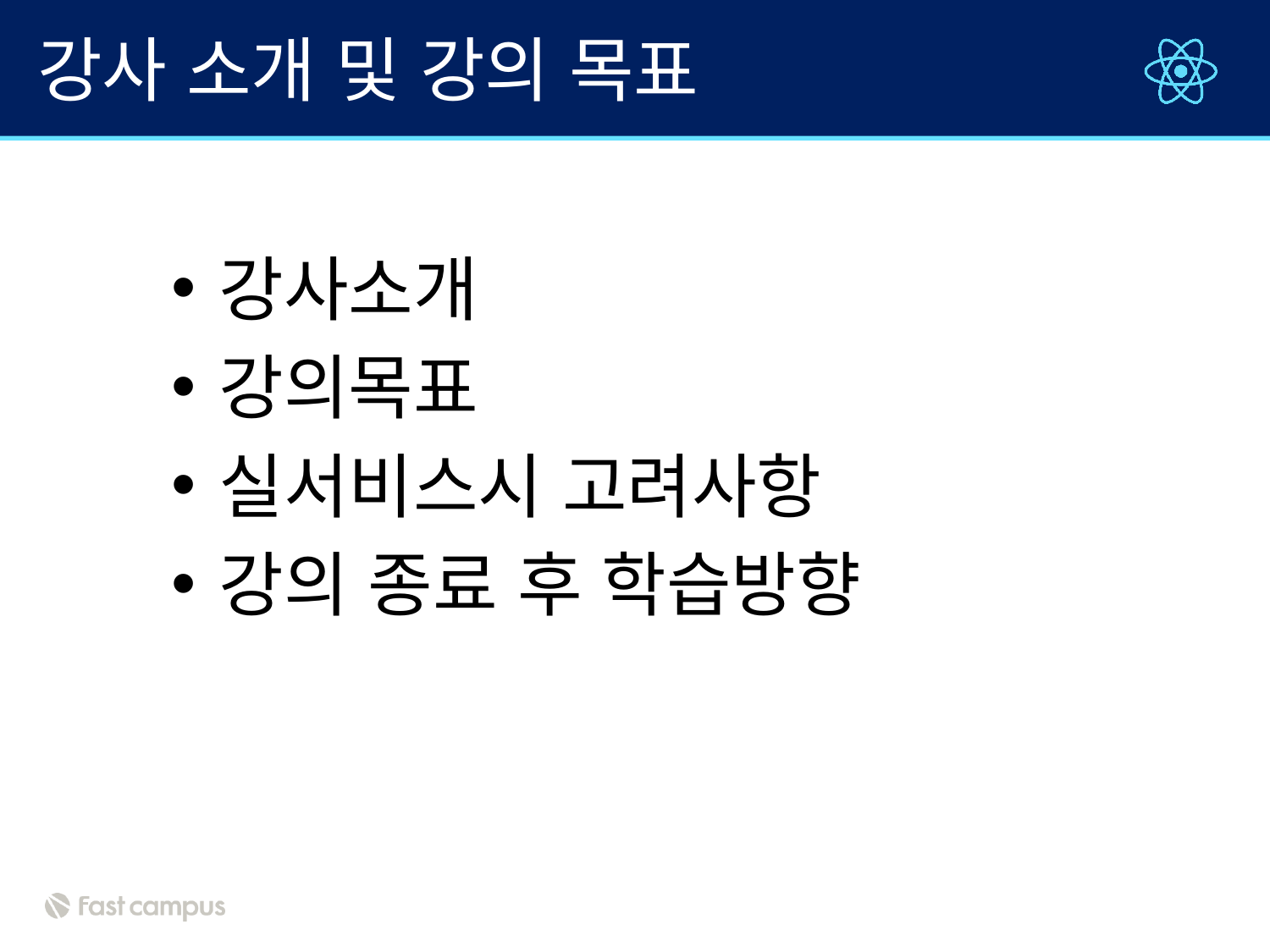

# 강사 소개 및 강의 목표
강사소개
강의목표
실서비스시 고려사항
강의 종료 후 학습방향